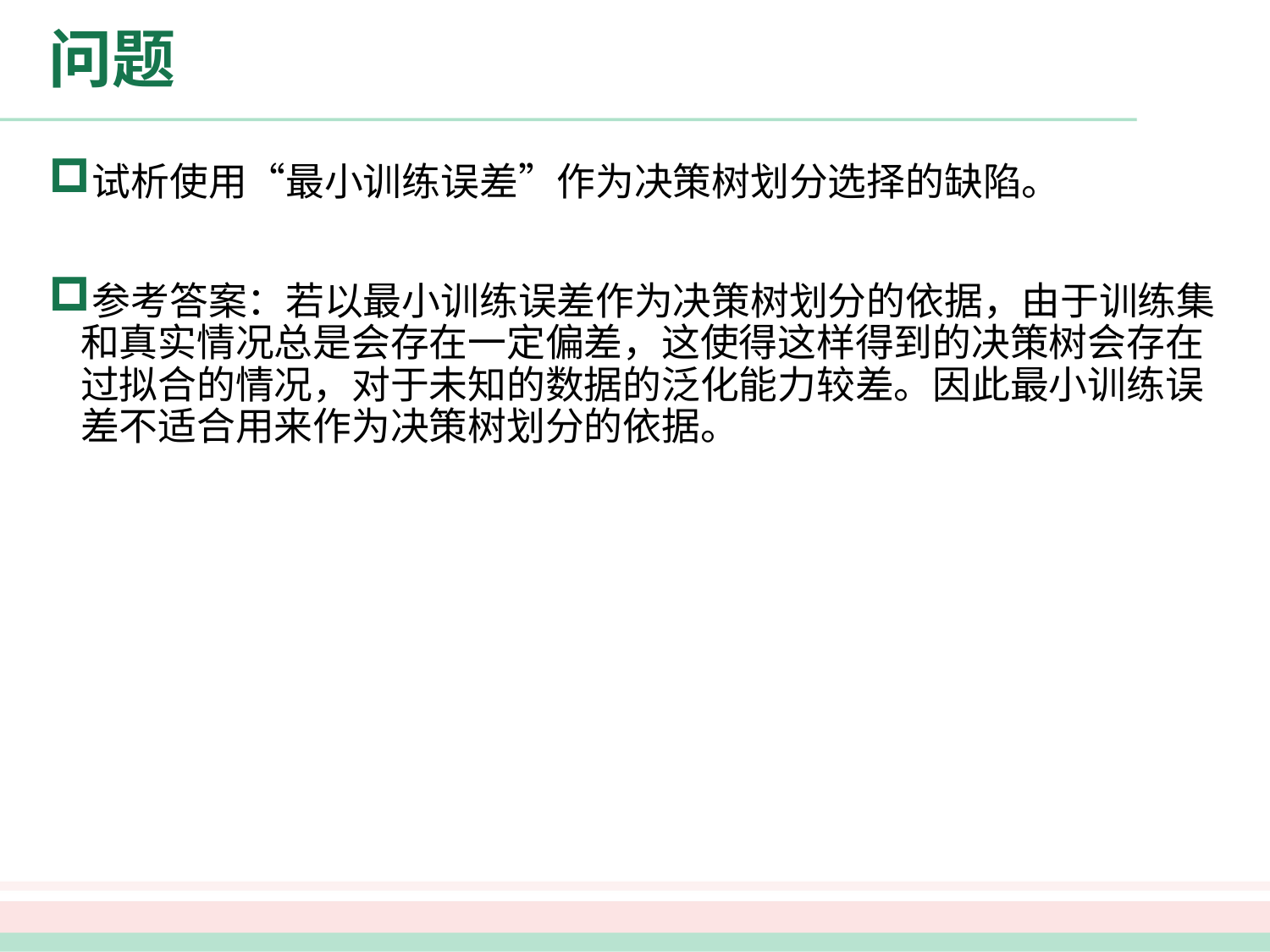

# 问题
试析使用“最小训练误差”作为决策树划分选择的缺陷。

参考答案：若以最小训练误差作为决策树划分的依据，由于训练集和真实情况总是会存在一定偏差，这使得这样得到的决策树会存在过拟合的情况，对于未知的数据的泛化能力较差。因此最小训练误差不适合用来作为决策树划分的依据。